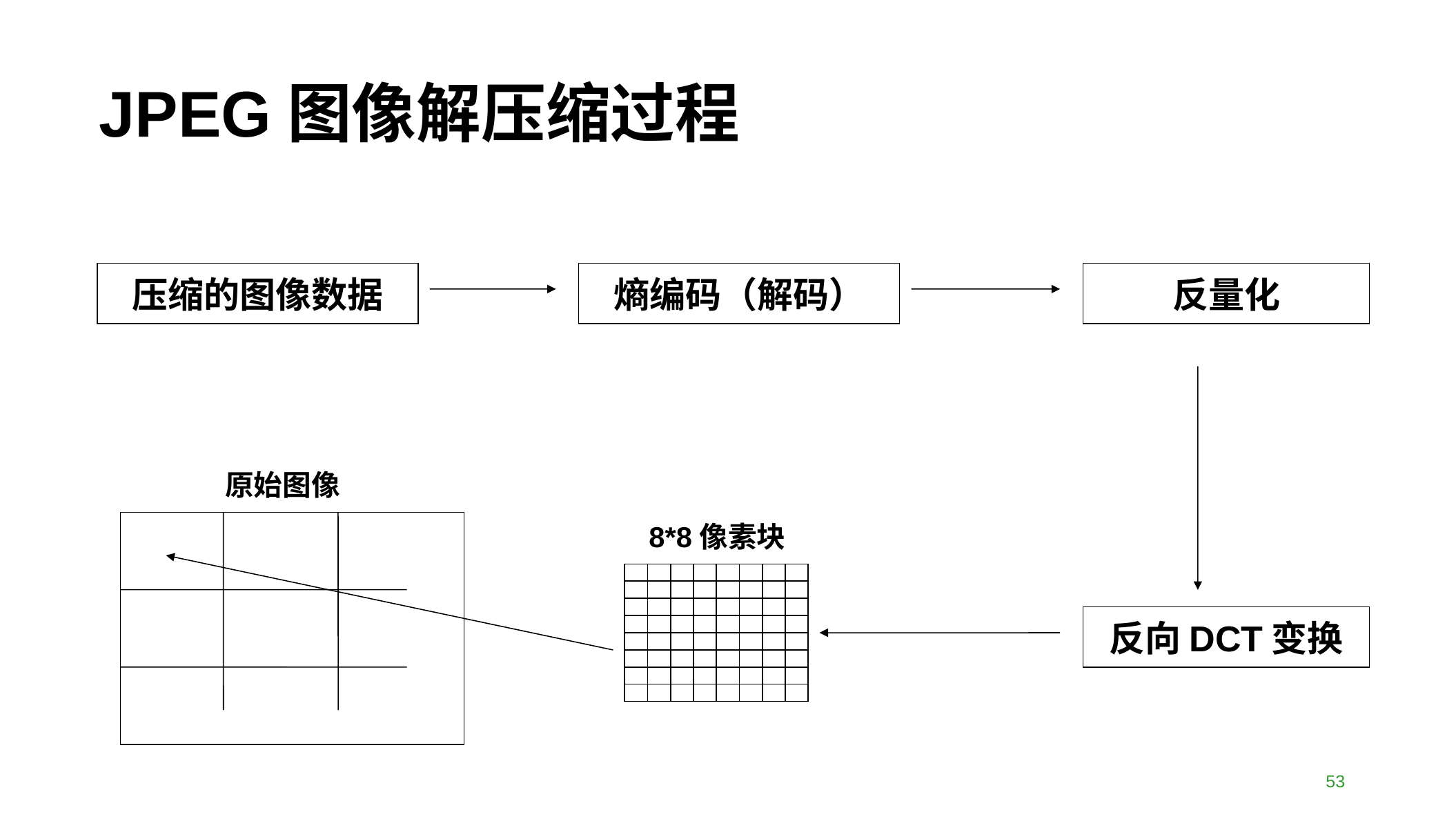

JPEG图像解压缩过程
压缩的图像数据
熵编码（解码）
反量化

原始图像

8*8像素块

反向DCT变换

53